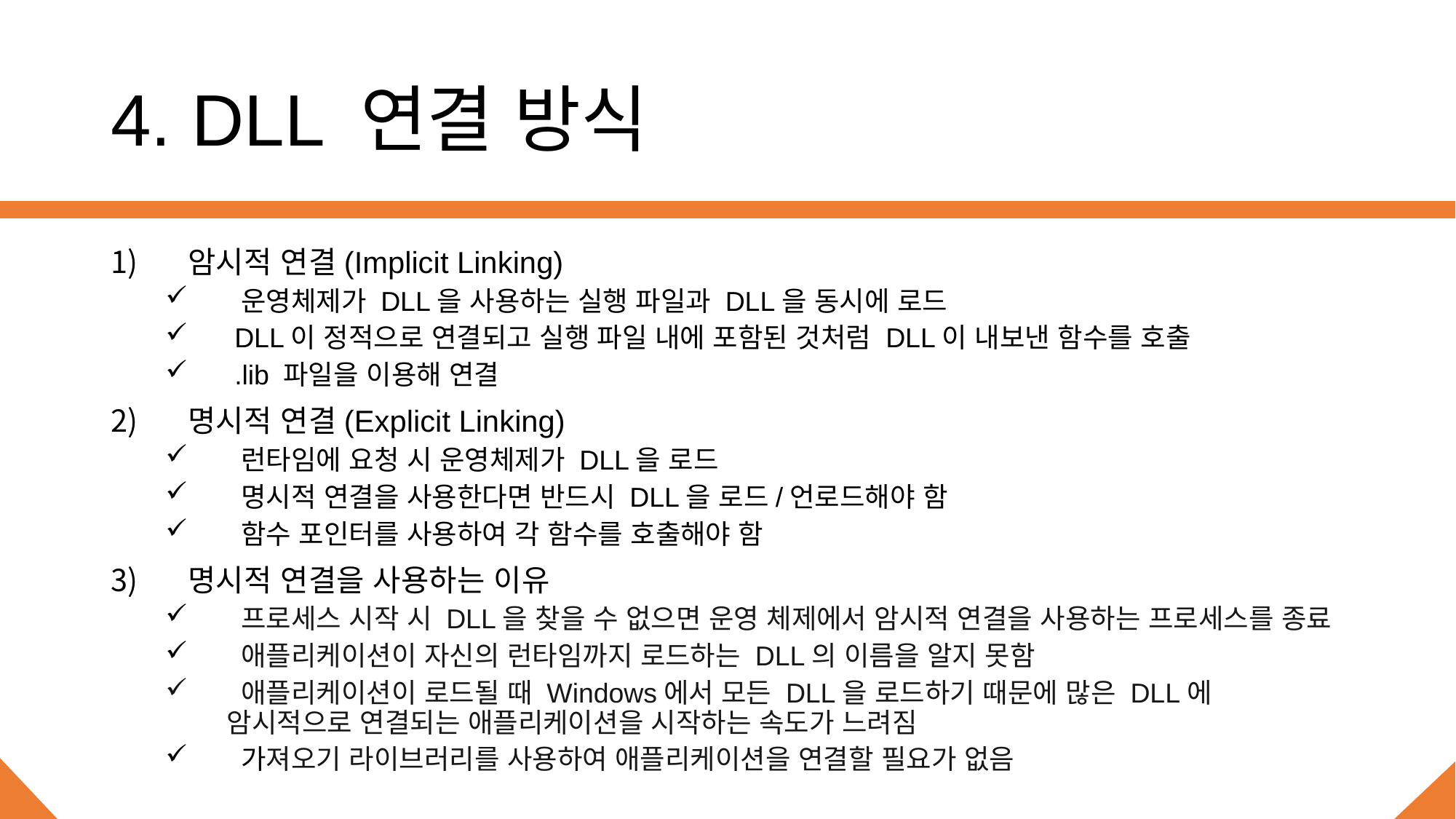

# 4. DLL 연결 방식
 암시적 연결(Implicit Linking)
 운영체제가 DLL을 사용하는 실행 파일과 DLL을 동시에 로드
 DLL이 정적으로 연결되고 실행 파일 내에 포함된 것처럼 DLL이 내보낸 함수를 호출
 .lib 파일을 이용해 연결
 명시적 연결(Explicit Linking)
 런타임에 요청 시 운영체제가 DLL을 로드
 명시적 연결을 사용한다면 반드시 DLL을 로드/언로드해야 함
 함수 포인터를 사용하여 각 함수를 호출해야 함
 명시적 연결을 사용하는 이유
 프로세스 시작 시 DLL을 찾을 수 없으면 운영 체제에서 암시적 연결을 사용하는 프로세스를 종료
 애플리케이션이 자신의 런타임까지 로드하는 DLL의 이름을 알지 못함
 애플리케이션이 로드될 때 Windows에서 모든 DLL을 로드하기 때문에 많은 DLL에 암시적으로 연결되는 애플리케이션을 시작하는 속도가 느려짐
 가져오기 라이브러리를 사용하여 애플리케이션을 연결할 필요가 없음